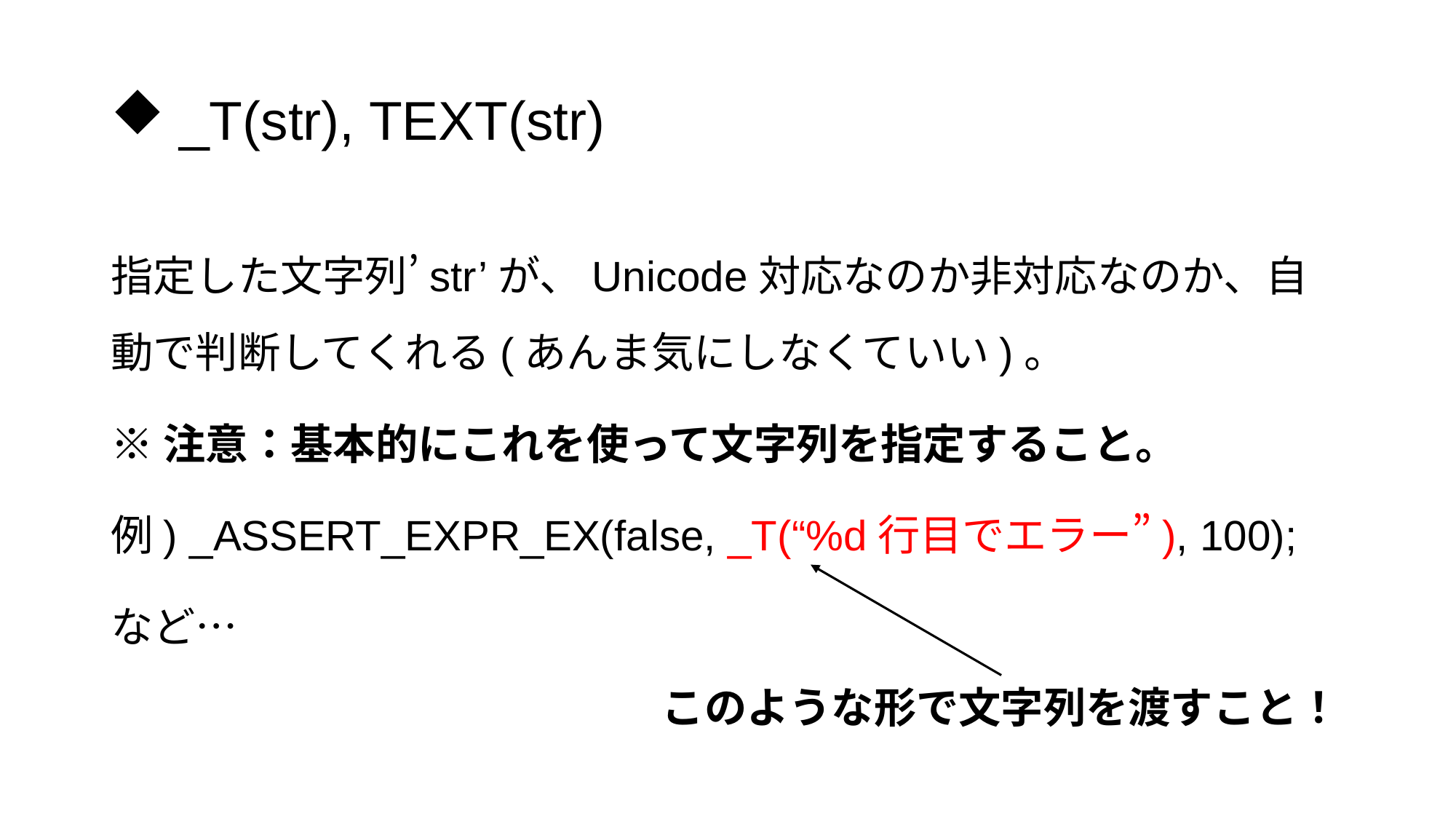

# _T(str), TEXT(str)
指定した文字列’str’が、Unicode対応なのか非対応なのか、自動で判断してくれる(あんま気にしなくていい)。
※注意：基本的にこれを使って文字列を指定すること。
例) _ASSERT_EXPR_EX(false, _T(“%d行目でエラー”), 100);
など…
このような形で文字列を渡すこと！